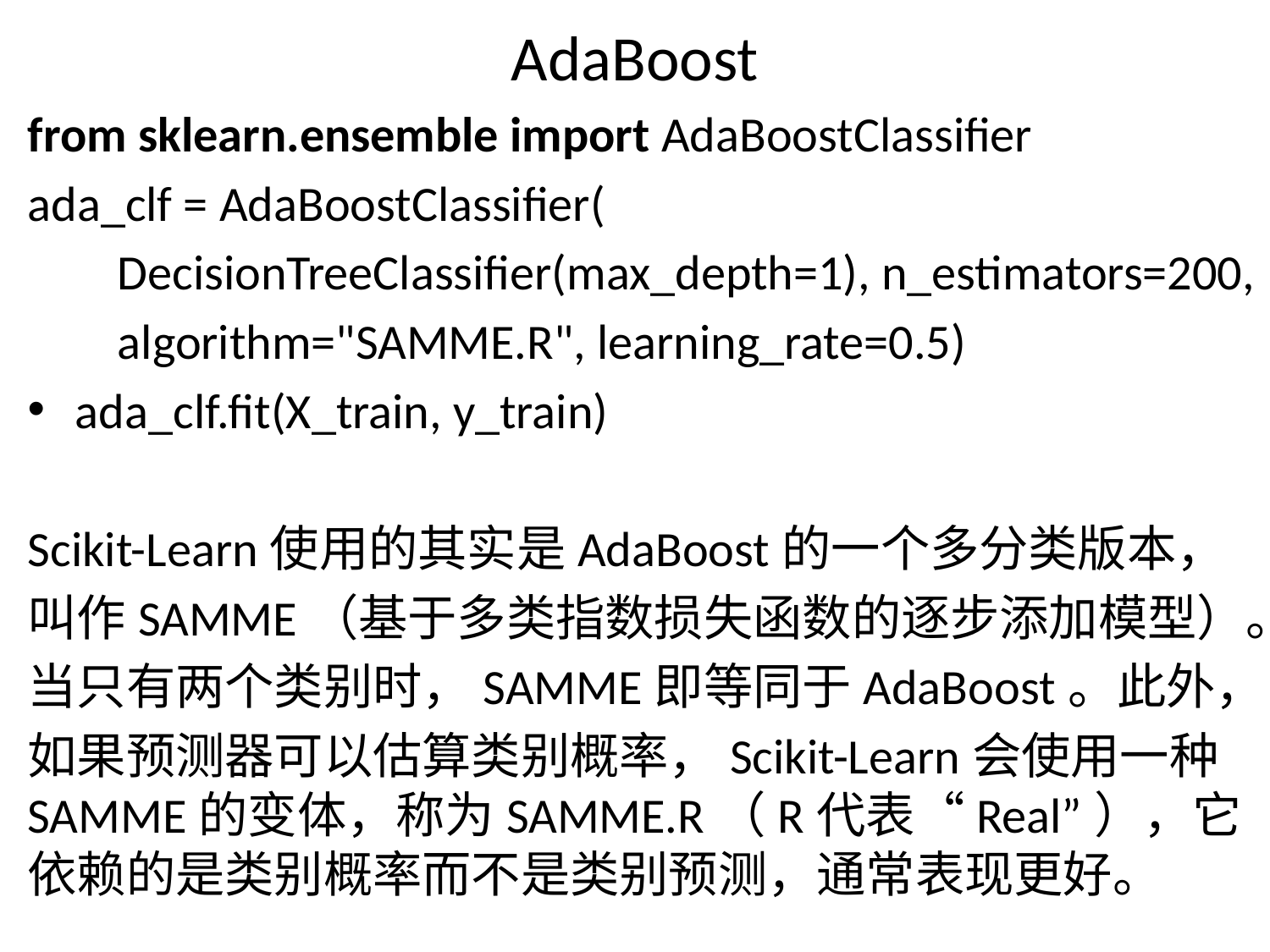

# AdaBoost
from sklearn.ensemble import AdaBoostClassifier
ada_clf = AdaBoostClassifier(
        DecisionTreeClassifier(max_depth=1), n_estimators=200,
        algorithm="SAMME.R", learning_rate=0.5)
ada_clf.fit(X_train, y_train)

Scikit-Learn使用的其实是AdaBoost的一个多分类版本，
叫作SAMME（基于多类指数损失函数的逐步添加模型）。
当只有两个类别时，SAMME即等同于AdaBoost。此外，
如果预测器可以估算类别概率，Scikit-Learn会使用一种SAMME的变体，称为SAMME.R（R代表“Real”），它依赖的是类别概率而不是类别预测，通常表现更好。